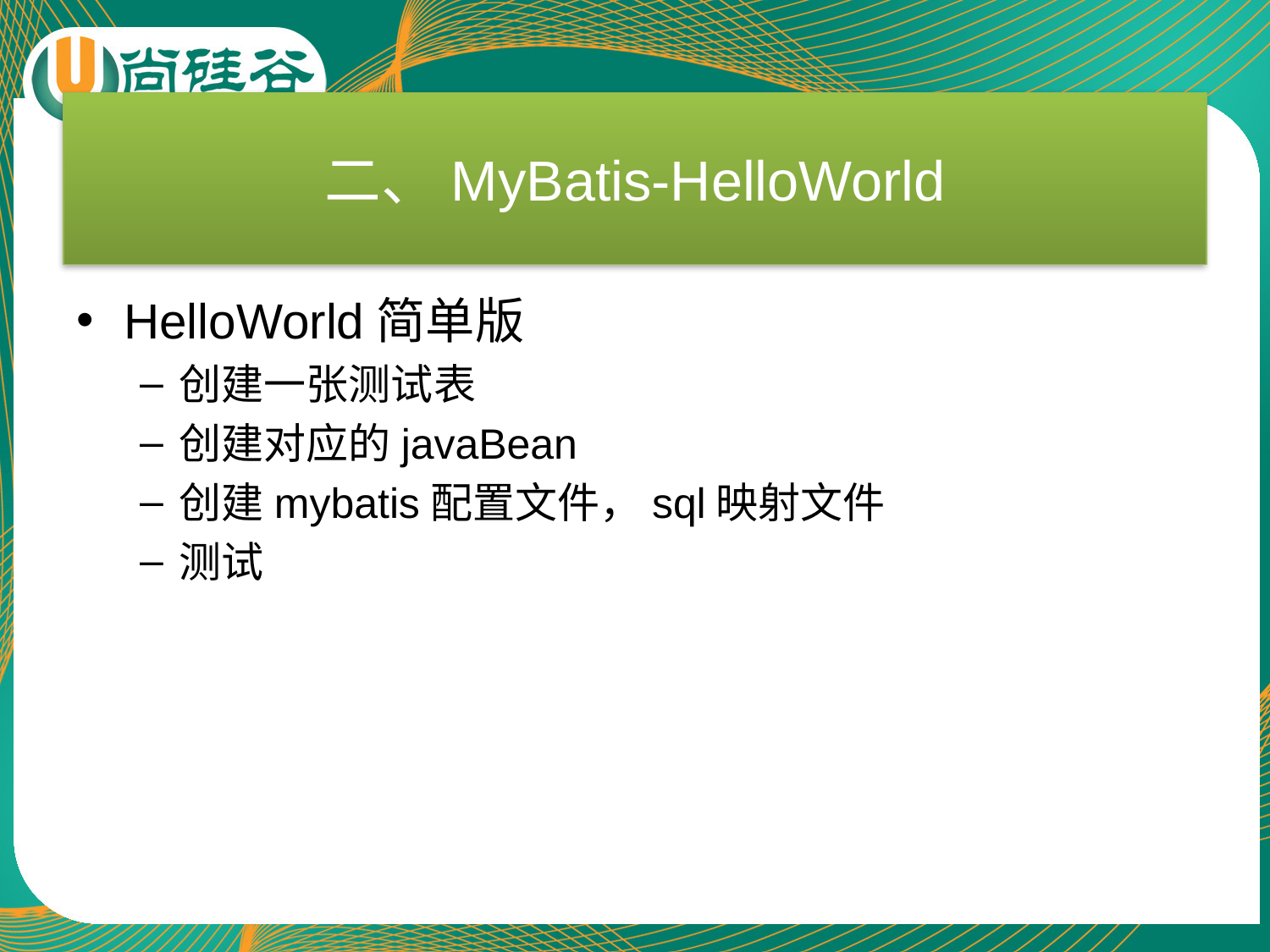

# 二、MyBatis-HelloWorld
HelloWorld简单版
创建一张测试表
创建对应的javaBean
创建mybatis配置文件，sql映射文件
测试